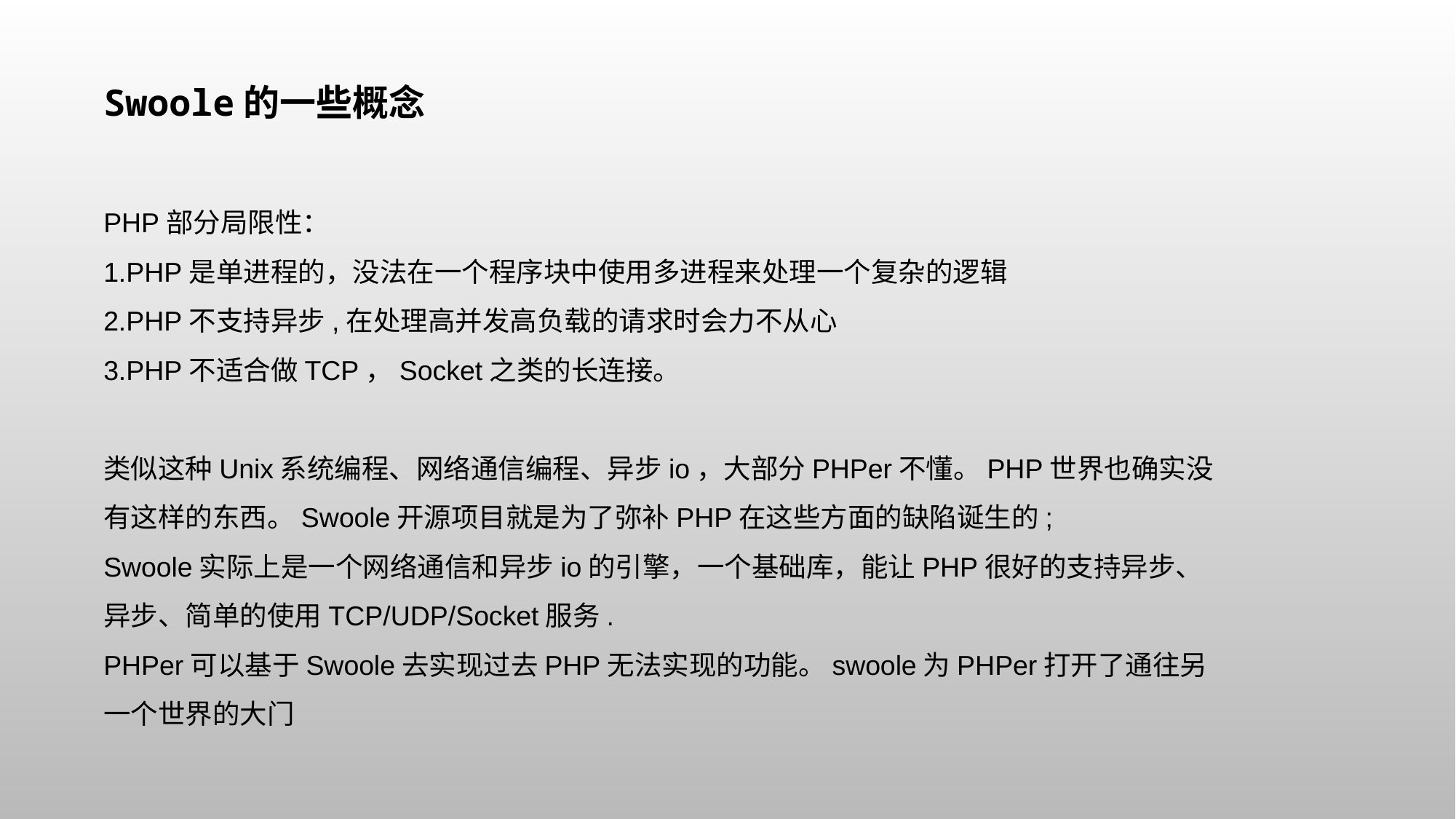

Swoole的一些概念

PHP部分局限性：
1.PHP是单进程的，没法在一个程序块中使用多进程来处理一个复杂的逻辑
2.PHP不支持异步,在处理高并发高负载的请求时会力不从心
3.PHP不适合做TCP，Socket之类的长连接。

类似这种Unix系统编程、网络通信编程、异步io，大部分PHPer不懂。PHP世界也确实没有这样的东西。Swoole开源项目就是为了弥补PHP在这些方面的缺陷诞生的;
Swoole实际上是一个网络通信和异步io的引擎，一个基础库，能让PHP很好的支持异步、异步、简单的使用TCP/UDP/Socket服务.
PHPer可以基于Swoole去实现过去PHP无法实现的功能。swoole为PHPer打开了通往另一个世界的大门